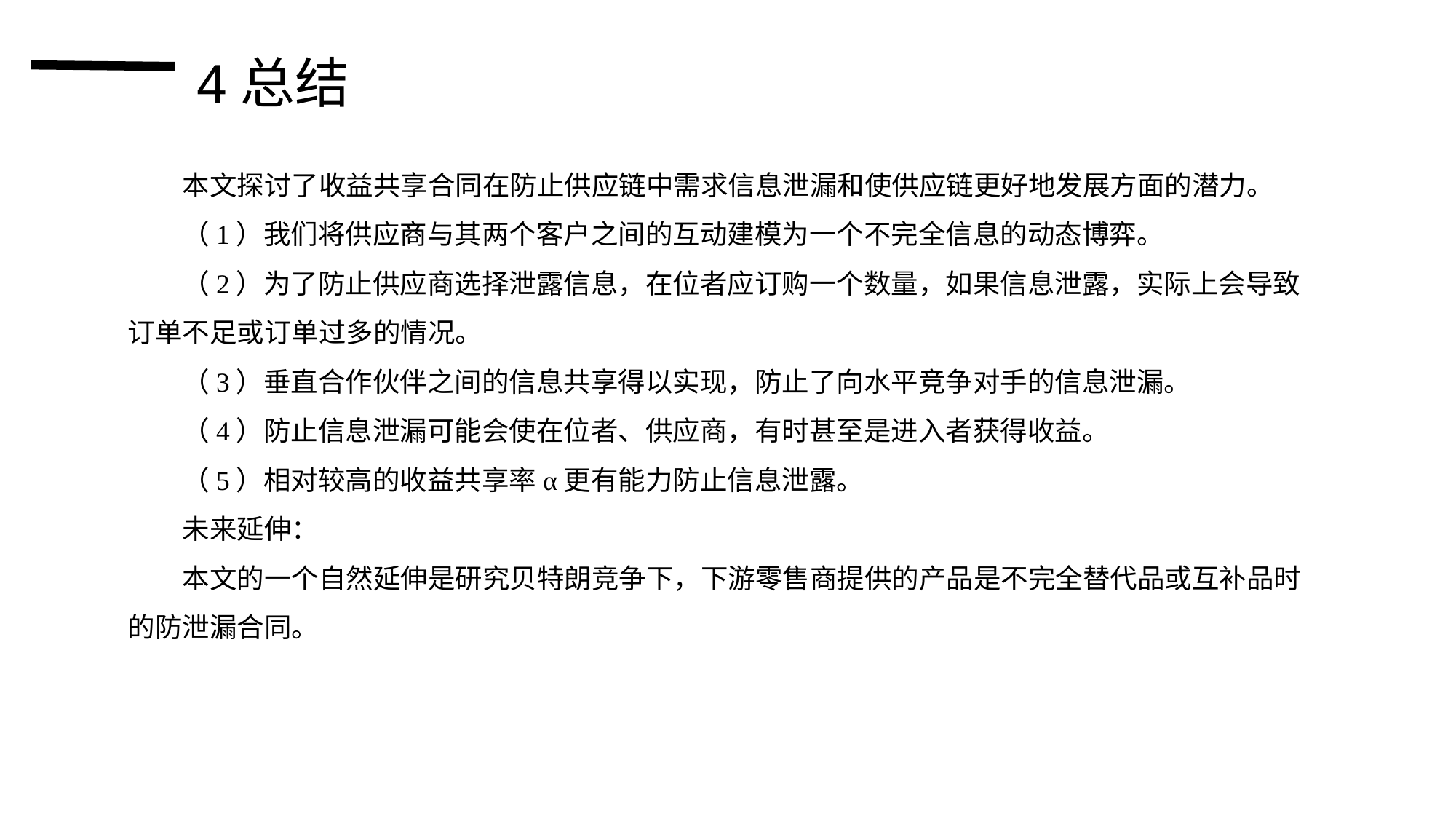

4总结
本文探讨了收益共享合同在防止供应链中需求信息泄漏和使供应链更好地发展方面的潜力。
（1）我们将供应商与其两个客户之间的互动建模为一个不完全信息的动态博弈。
（2）为了防止供应商选择泄露信息，在位者应订购一个数量，如果信息泄露，实际上会导致订单不足或订单过多的情况。
（3）垂直合作伙伴之间的信息共享得以实现，防止了向水平竞争对手的信息泄漏。
（4）防止信息泄漏可能会使在位者、供应商，有时甚至是进入者获得收益。
（5）相对较高的收益共享率α更有能力防止信息泄露。
未来延伸：
本文的一个自然延伸是研究贝特朗竞争下，下游零售商提供的产品是不完全替代品或互补品时的防泄漏合同。